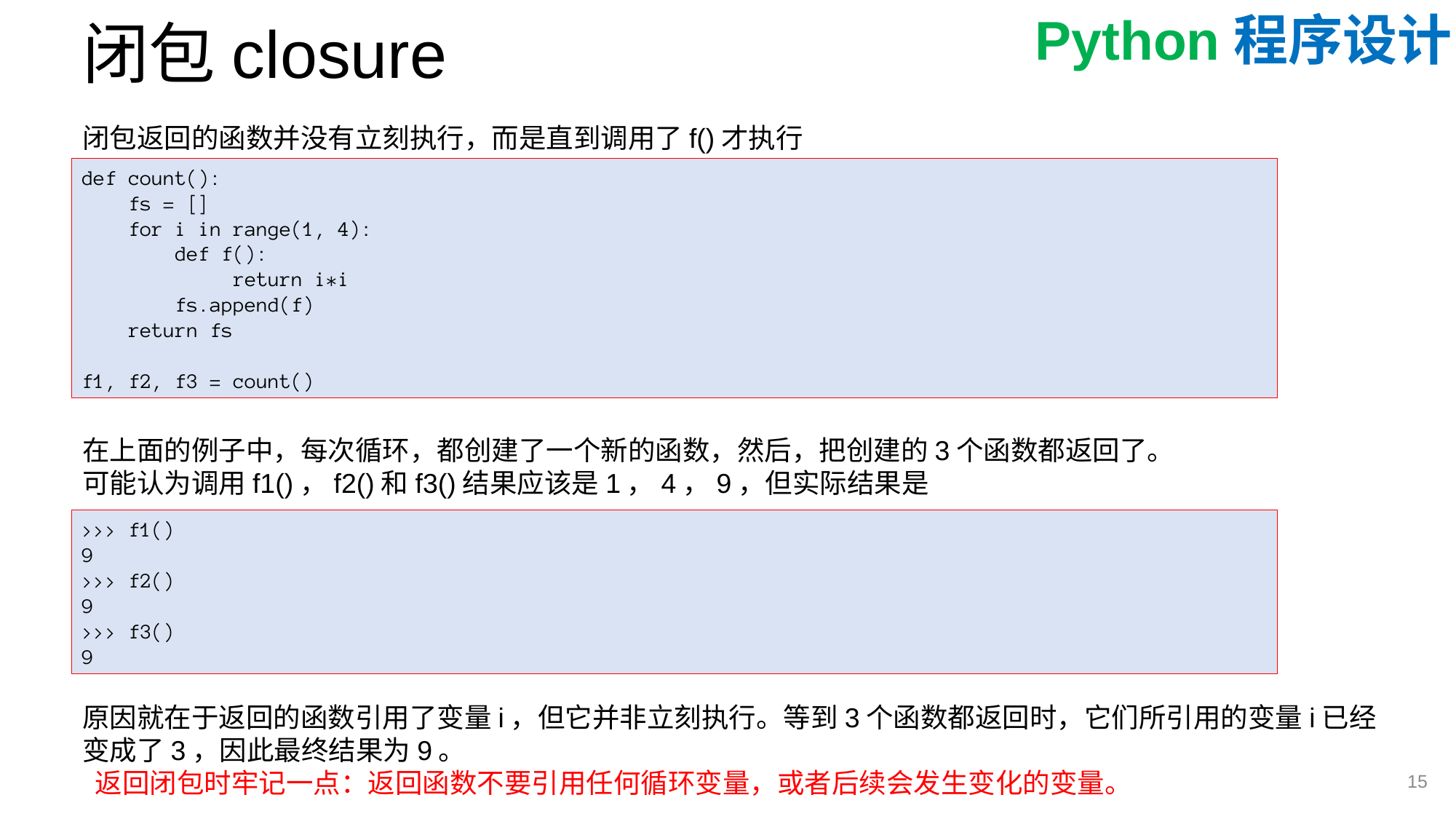

# 闭包closure
闭包返回的函数并没有立刻执行，而是直到调用了f()才执行
def count():
    fs = []
    for i in range(1, 4):
        def f():
             return i*i
        fs.append(f)
    return fs

f1, f2, f3 = count()
在上面的例子中，每次循环，都创建了一个新的函数，然后，把创建的3个函数都返回了。
可能认为调用f1()，f2()和f3()结果应该是1，4，9，但实际结果是
>>> f1()
9
>>> f2()
9
>>> f3()
9
原因就在于返回的函数引用了变量i，但它并非立刻执行。等到3个函数都返回时，它们所引用的变量i已经变成了3，因此最终结果为9。
 返回闭包时牢记一点：返回函数不要引用任何循环变量，或者后续会发生变化的变量。
15